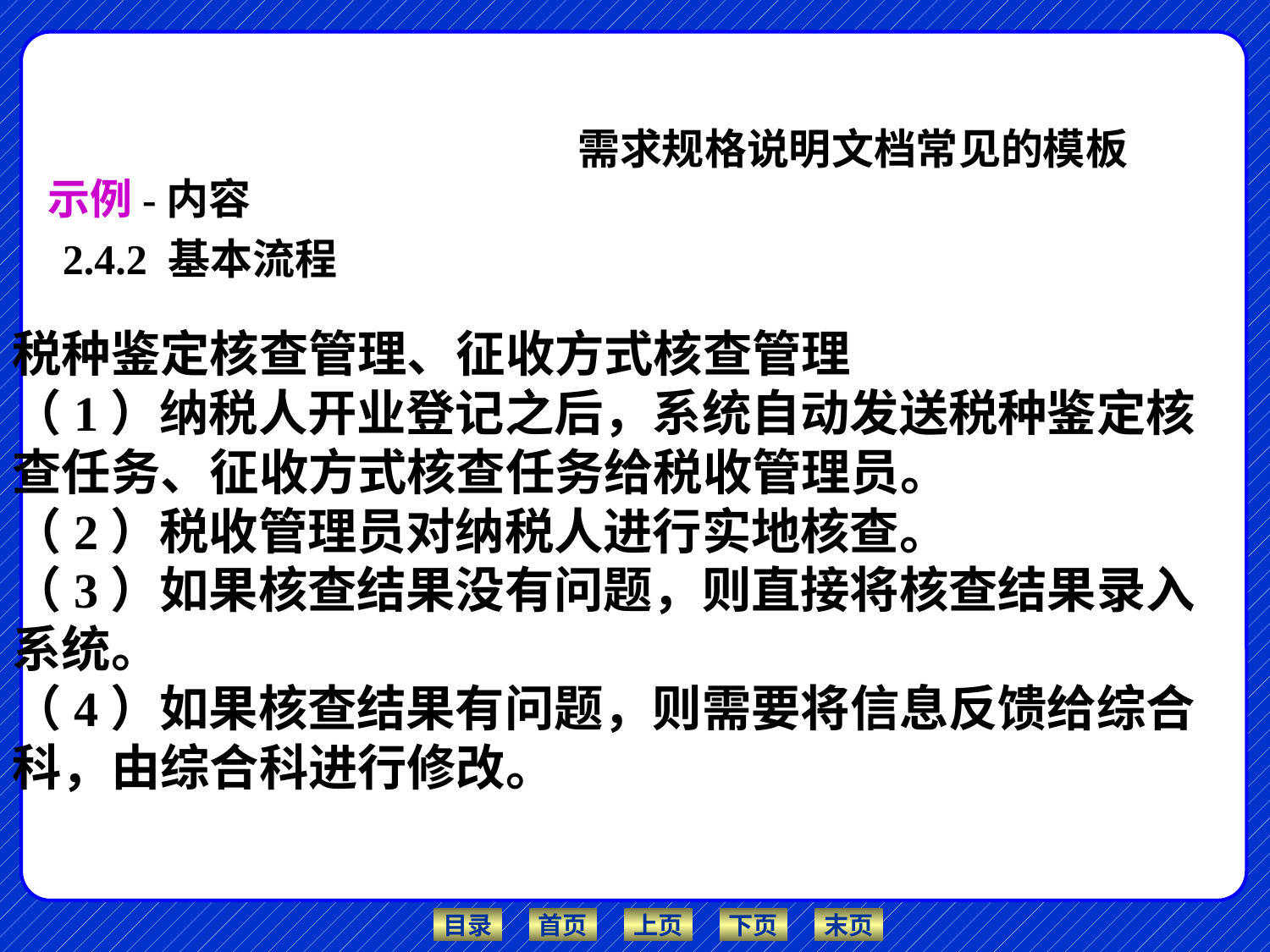

32
需求规格说明文档常见的模板
示例-内容
2.4.2 基本流程
税种鉴定核查管理、征收方式核查管理
（1）纳税人开业登记之后，系统自动发送税种鉴定核查任务、征收方式核查任务给税收管理员。
（2）税收管理员对纳税人进行实地核查。
（3）如果核查结果没有问题，则直接将核查结果录入系统。
（4）如果核查结果有问题，则需要将信息反馈给综合科，由综合科进行修改。